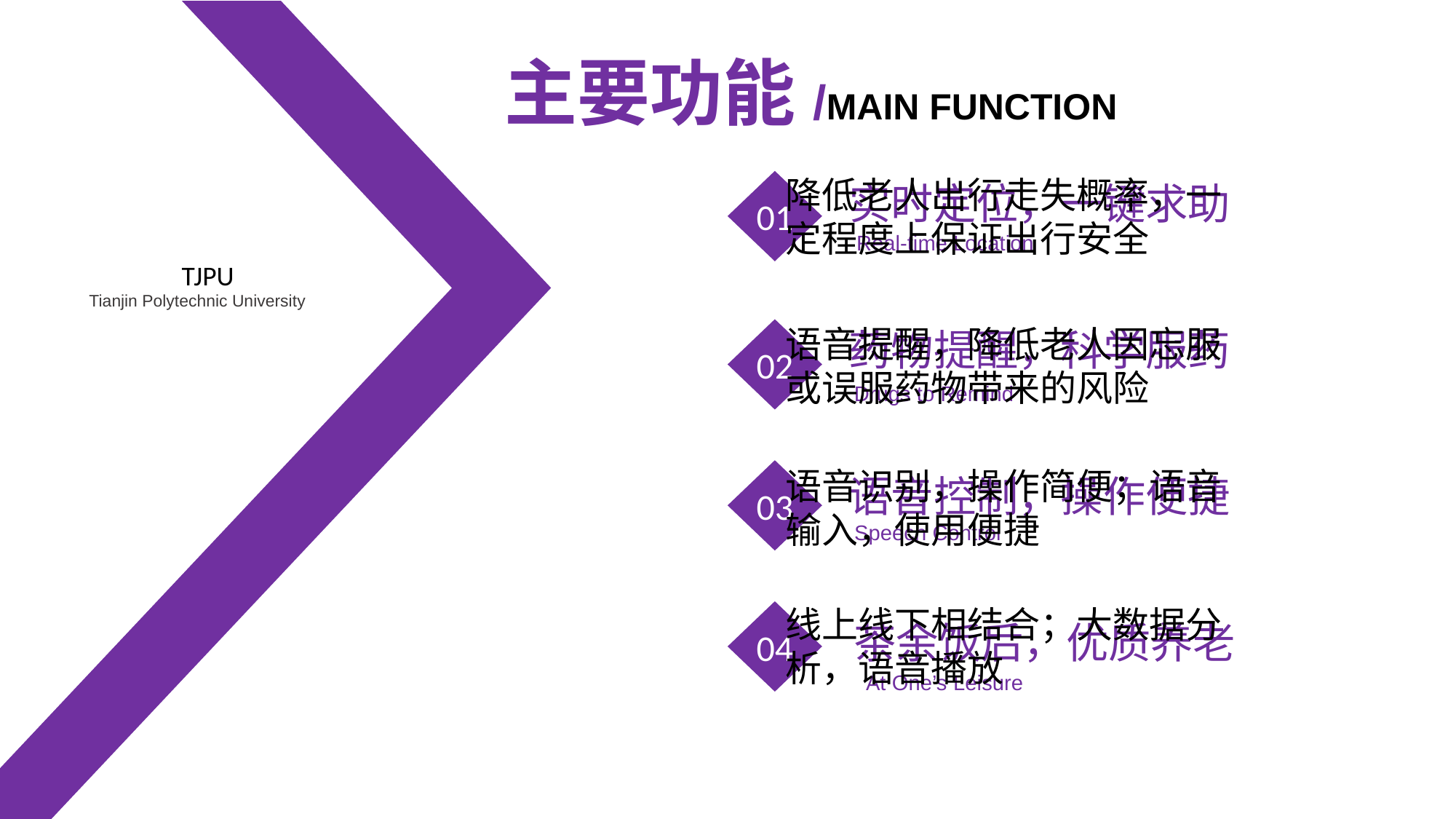

TJPU
Tianjin Polytechnic University
主要功能/MAIN FUNCTION
降低老人出行走失概率，一定程度上保证出行安全
01
实时定位，一键求助
Real-time Location
语音提醒，降低老人因忘服或误服药物带来的风险
药物提醒，科学服药

Drugs to Remind
02
语音识别，操作简便；语音输入，使用便捷
03
语音控制，操作便捷
Speech Control
线上线下相结合；大数据分析，语音播放
04
茶余饭后，优质养老
At One’s Leisure